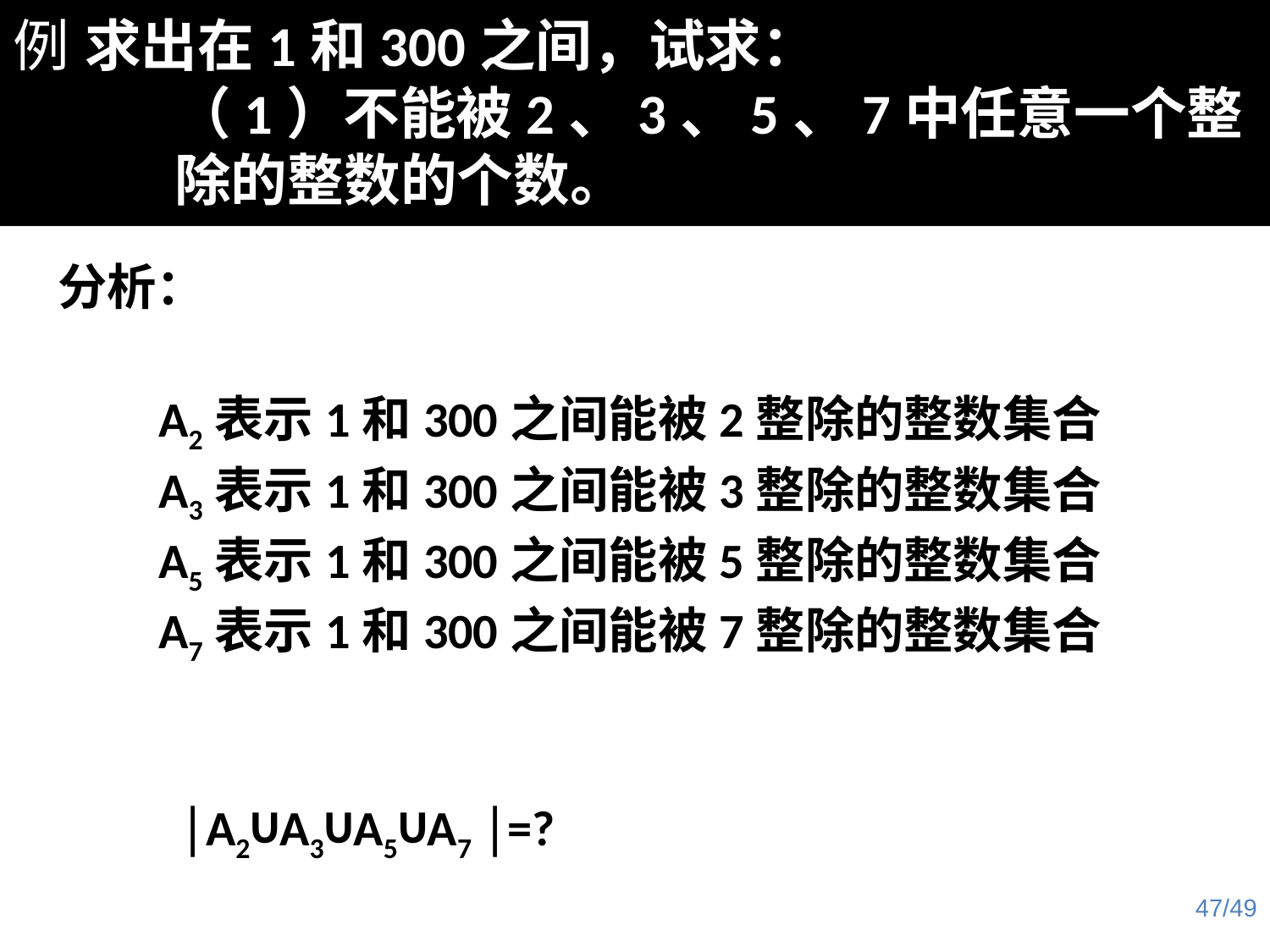

例  求出在1和300之间，试求：
（1）不能被2、3、5、7中任意一个整除的整数的个数。
分析：

         A2表示1和300之间能被2整除的整数集合
         A3表示1和300之间能被3整除的整数集合
         A5表示1和300之间能被5整除的整数集合
         A7表示1和300之间能被7整除的整数集合

           │A2∪A3∪A5∪A7 │=?
47/49